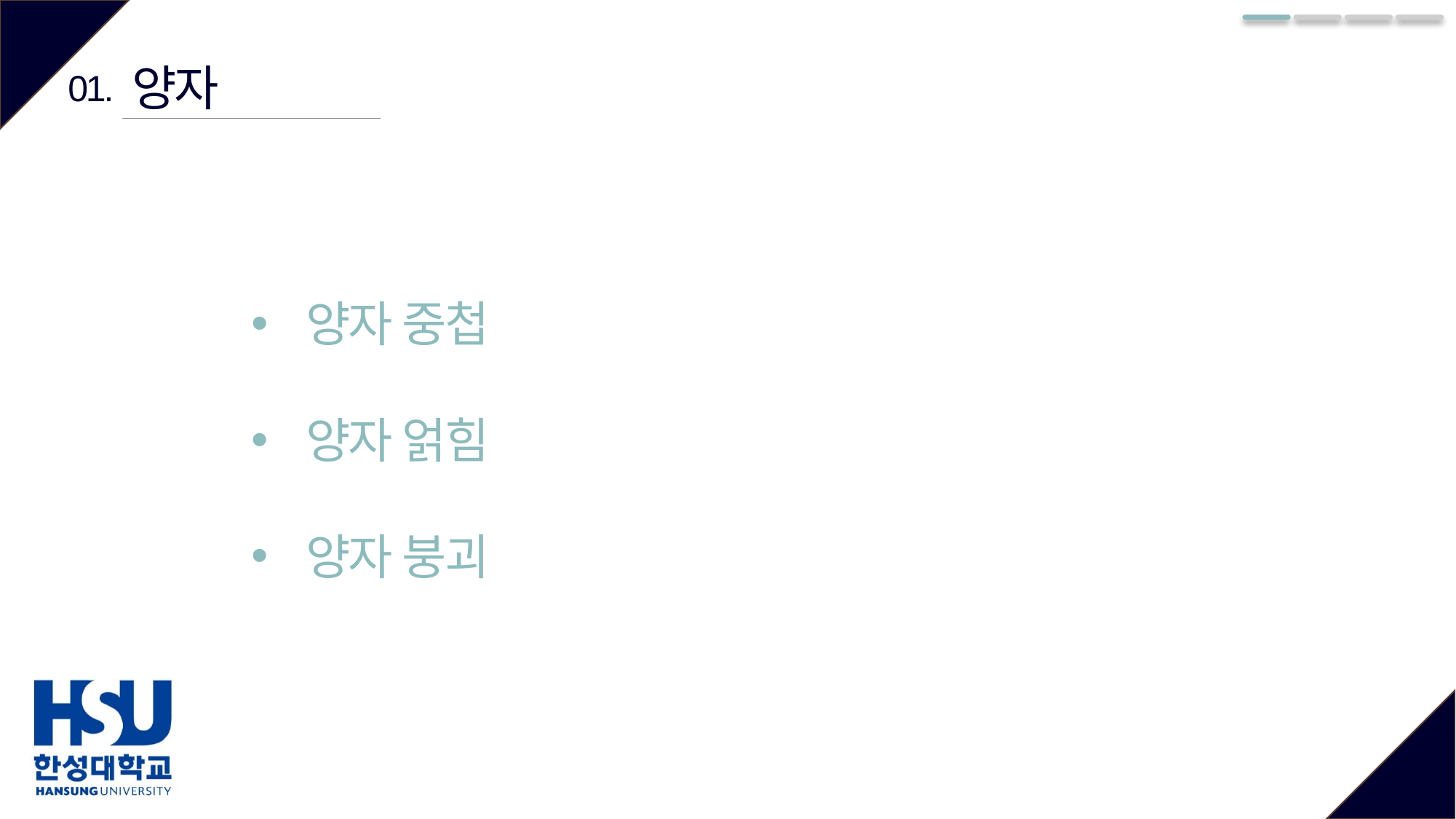

양자
01.
양자 중첩
양자 얽힘
양자 붕괴